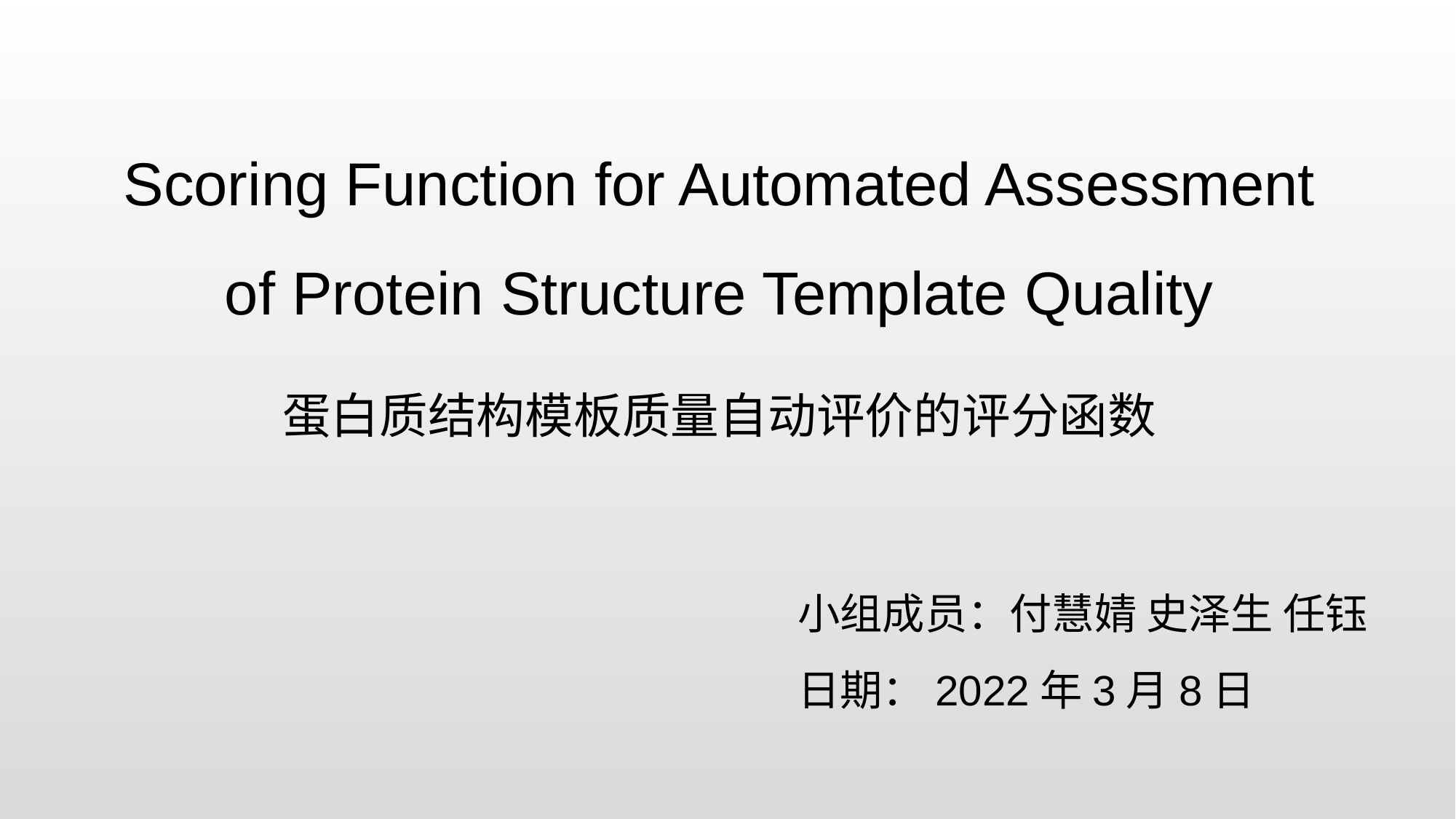

Scoring Function for Automated Assessment of Protein Structure Template Quality
蛋白质结构模板质量自动评价的评分函数
小组成员：付慧婧 史泽生 任钰
日期：2022年3月8日